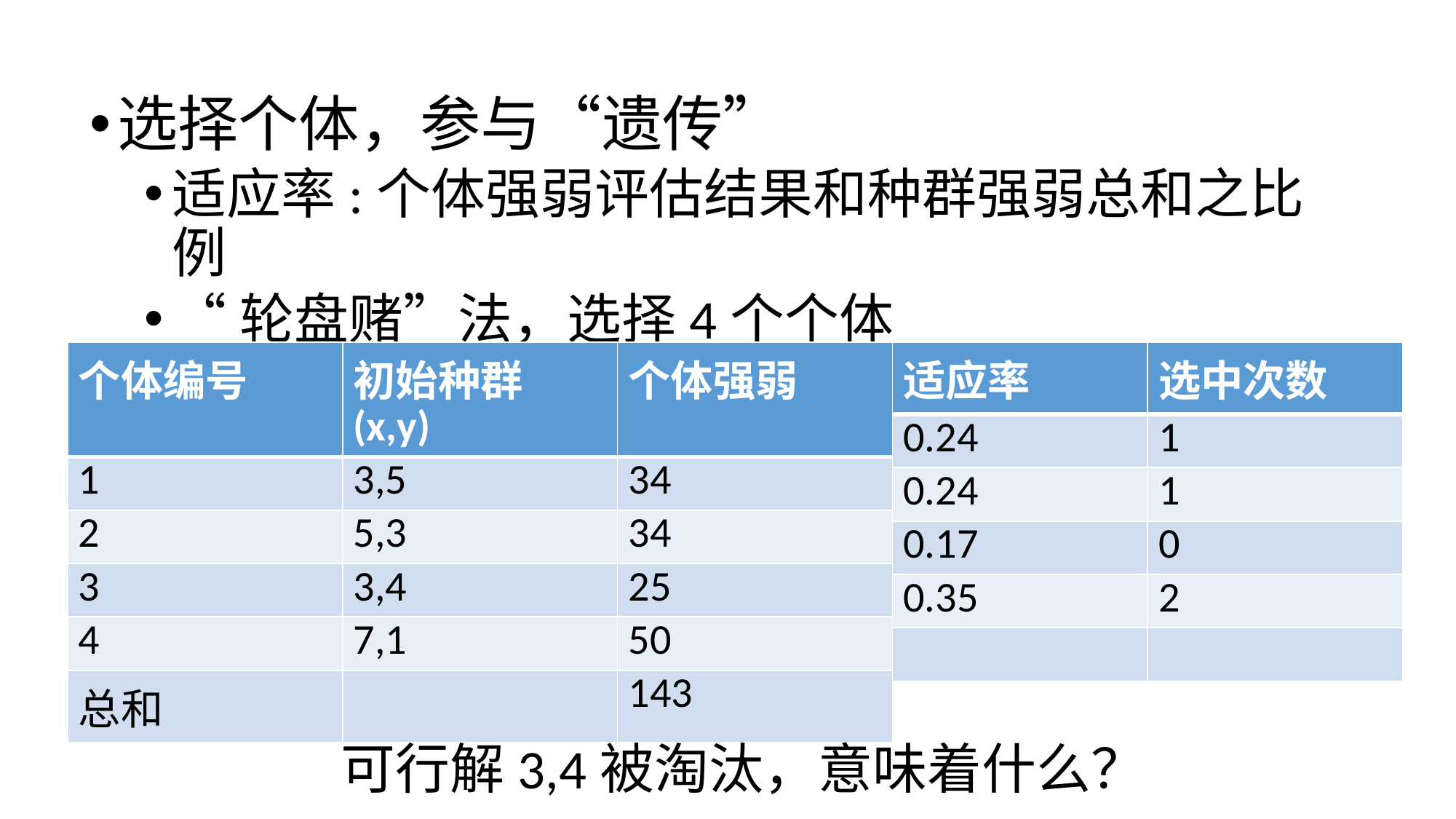

选择个体，参与“遗传”
适应率:个体强弱评估结果和种群强弱总和之比例
“轮盘赌”法，选择4个个体
| 个体编号 | 初始种群(x,y) | 个体强弱 |
| --- | --- | --- |
| 1 | 3,5 | 34 |
| 2 | 5,3 | 34 |
| 3 | 3,4 | 25 |
| 4 | 7,1 | 50 |
| 总和 |  | 143 |
| 适应率 |
| --- |
| 0.24 |
| 0.24 |
| 0.17 |
| 0.35 |
|  |
| 选中次数 |
| --- |
| 1 |
| 1 |
| 0 |
| 2 |
|  |
可行解3,4被淘汰，意味着什么？